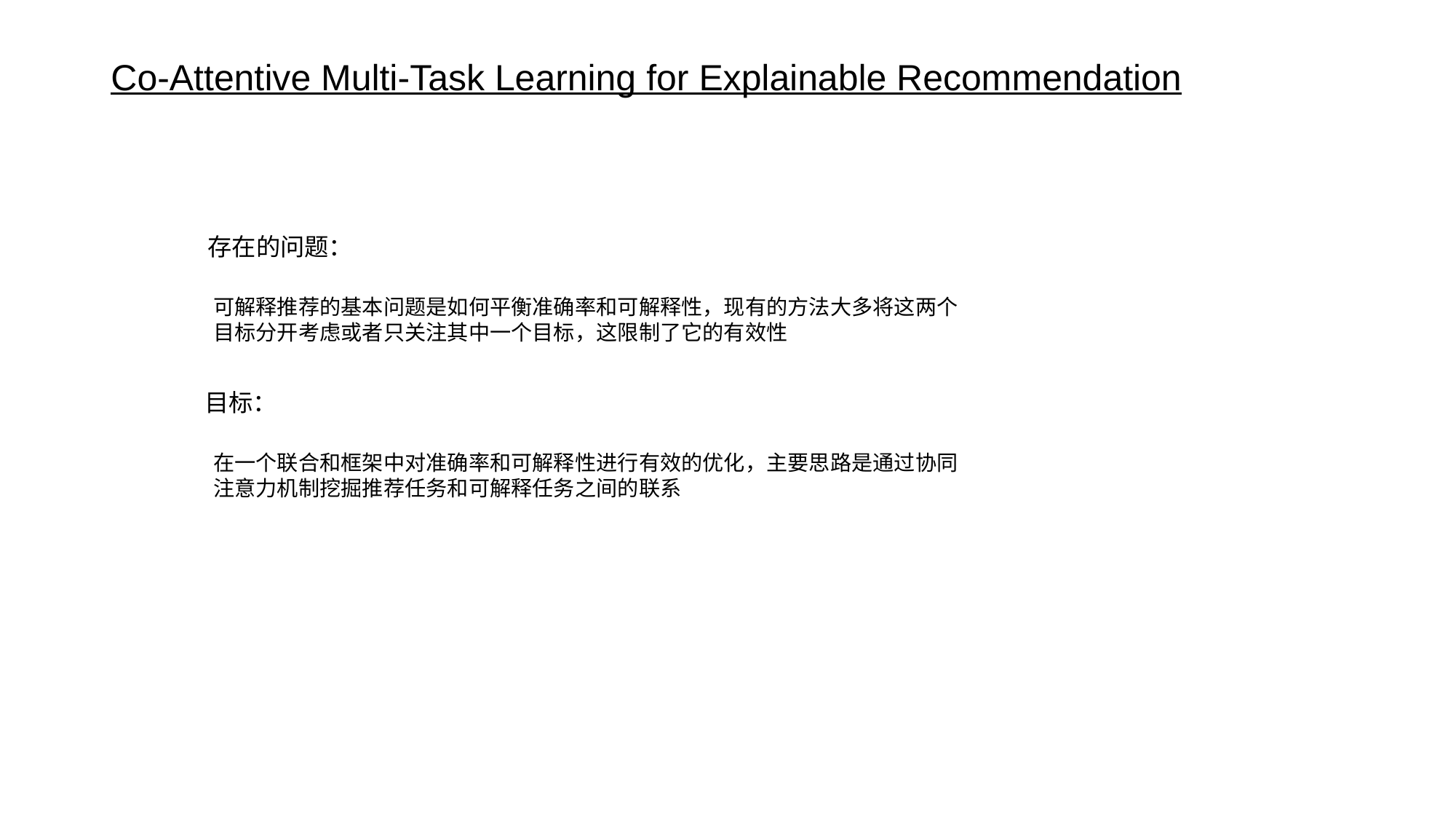

# Co-Attentive Multi-Task Learning for Explainable Recommendation
存在的问题：
可解释推荐的基本问题是如何平衡准确率和可解释性，现有的方法大多将这两个
目标分开考虑或者只关注其中一个目标，这限制了它的有效性
目标：
在一个联合和框架中对准确率和可解释性进行有效的优化，主要思路是通过协同
注意力机制挖掘推荐任务和可解释任务之间的联系